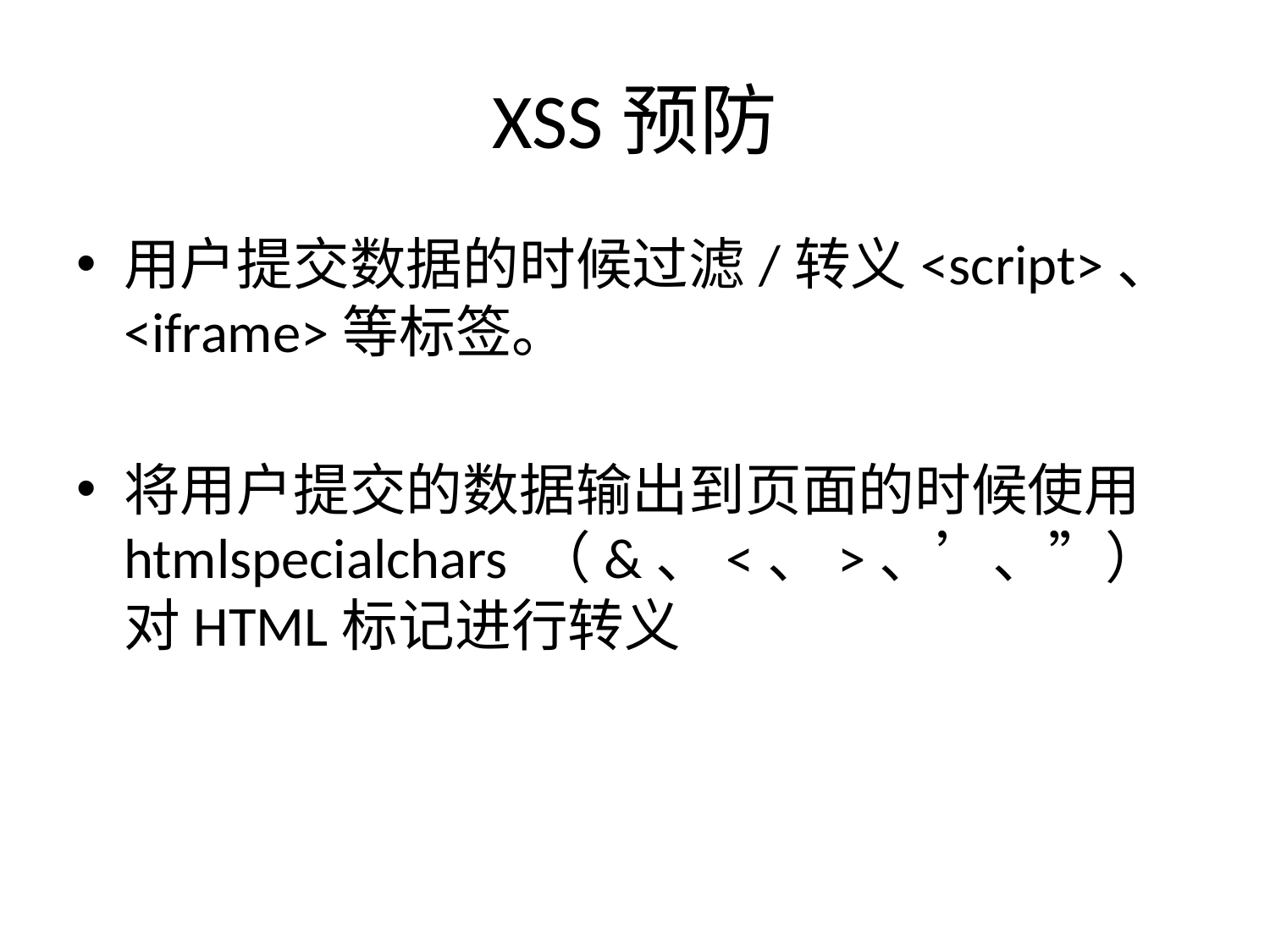

# XSS预防
用户提交数据的时候过滤/转义<script>、<iframe>等标签。

将用户提交的数据输出到页面的时候使用htmlspecialchars （&、<、>、’、”）对HTML标记进行转义